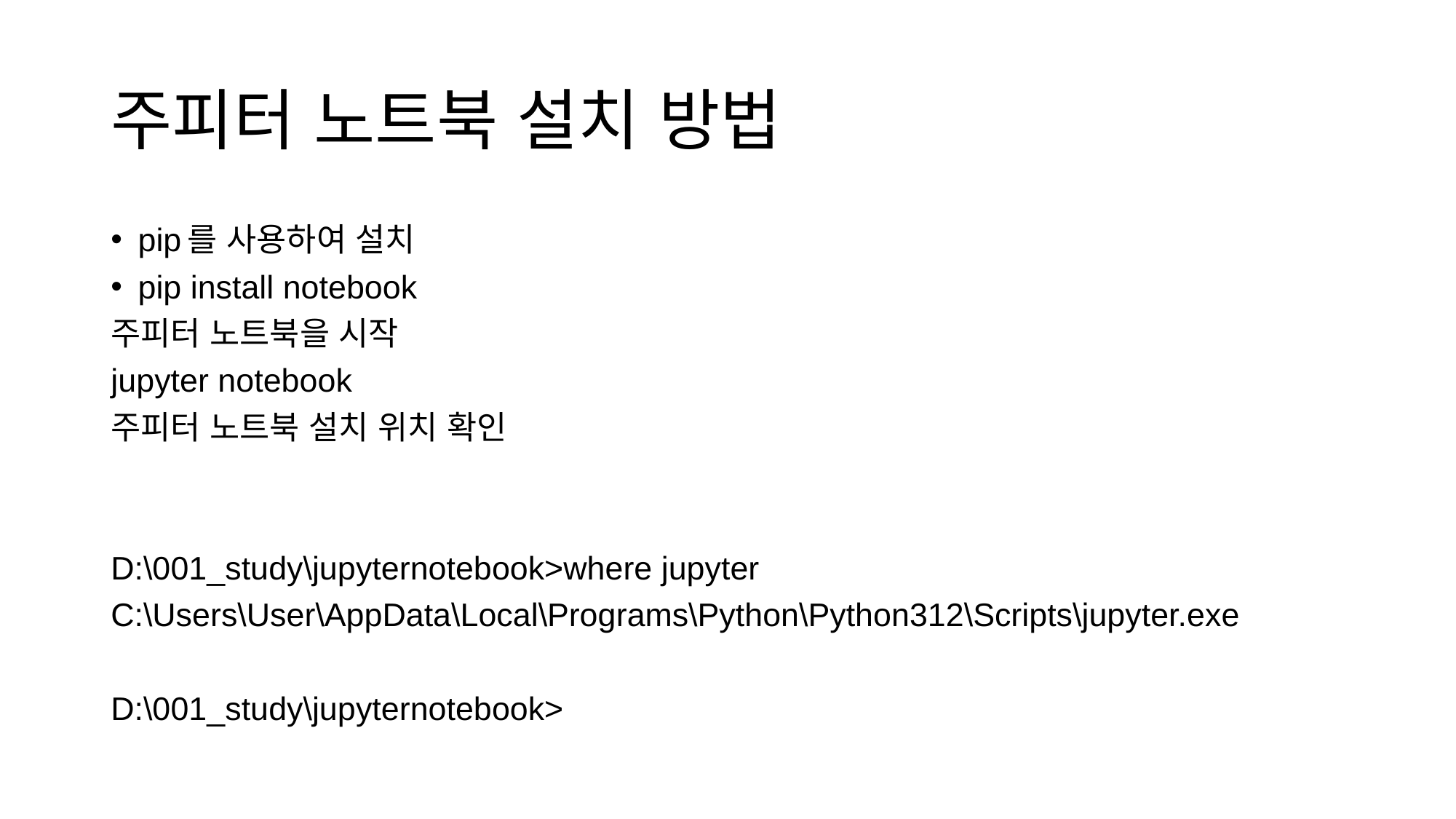

# 주피터 노트북 설치 방법
pip를 사용하여 설치
pip install notebook
주피터 노트북을 시작
jupyter notebook
주피터 노트북 설치 위치 확인

D:\001_study\jupyternotebook>where jupyter
C:\Users\User\AppData\Local\Programs\Python\Python312\Scripts\jupyter.exe

D:\001_study\jupyternotebook>